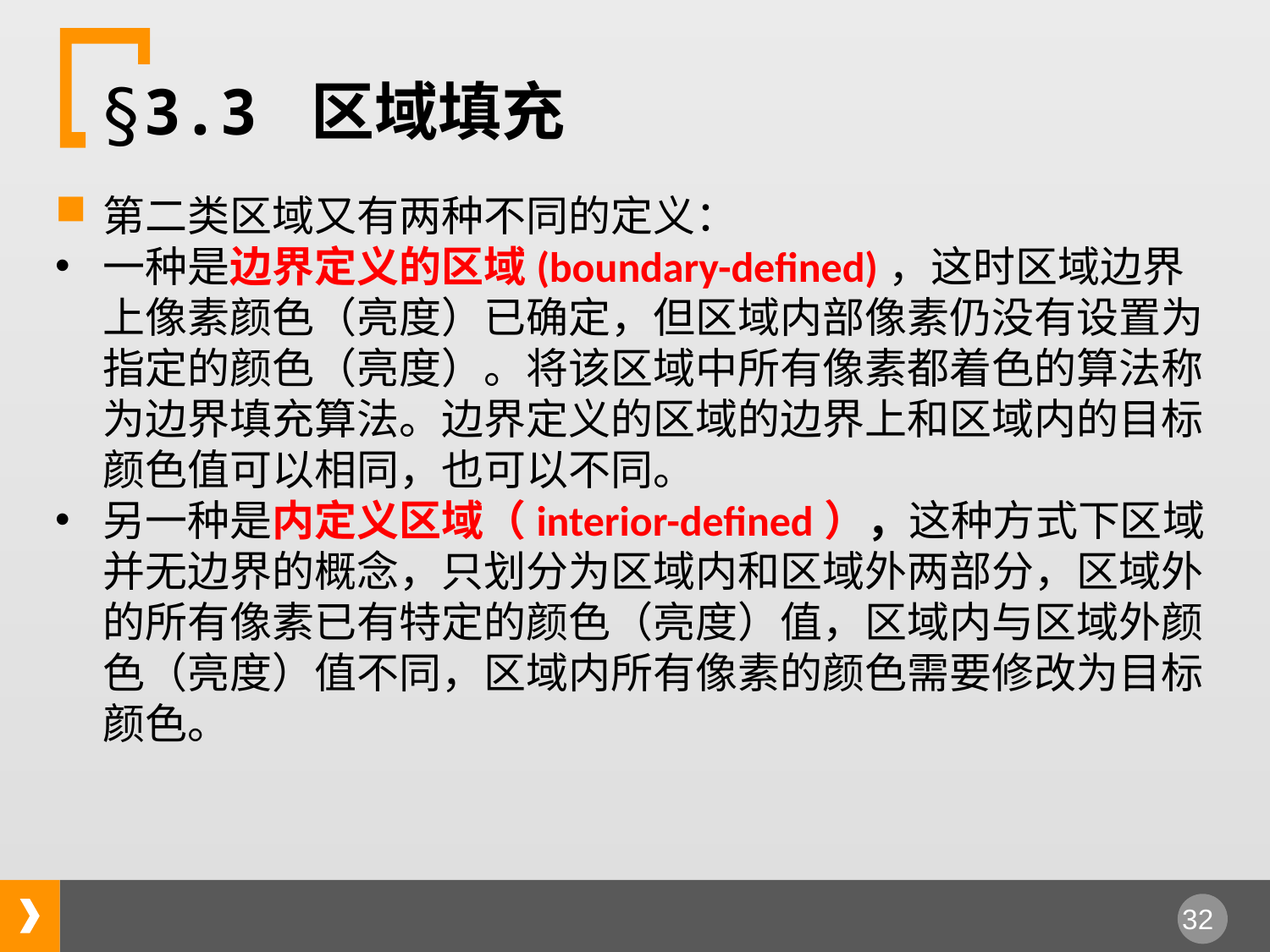

§3.3 区域填充
第二类区域又有两种不同的定义：
一种是边界定义的区域(boundary-defined)，这时区域边界上像素颜色（亮度）已确定，但区域内部像素仍没有设置为指定的颜色（亮度）。将该区域中所有像素都着色的算法称为边界填充算法。边界定义的区域的边界上和区域内的目标颜色值可以相同，也可以不同。
另一种是内定义区域（interior-defined），这种方式下区域并无边界的概念，只划分为区域内和区域外两部分，区域外的所有像素已有特定的颜色（亮度）值，区域内与区域外颜色（亮度）值不同，区域内所有像素的颜色需要修改为目标颜色。